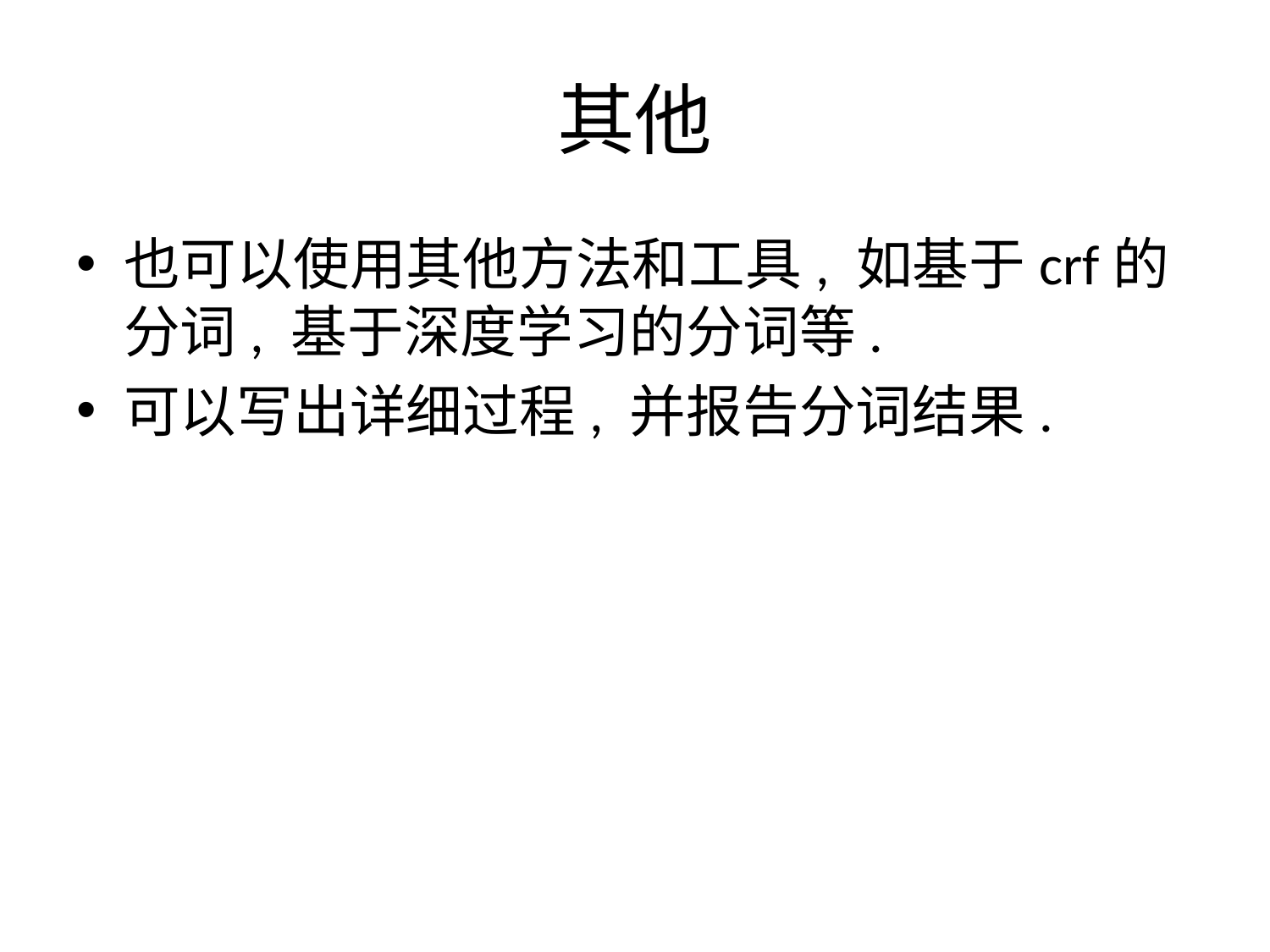

# 其他
也可以使用其他方法和工具, 如基于crf的分词, 基于深度学习的分词等.
可以写出详细过程, 并报告分词结果.